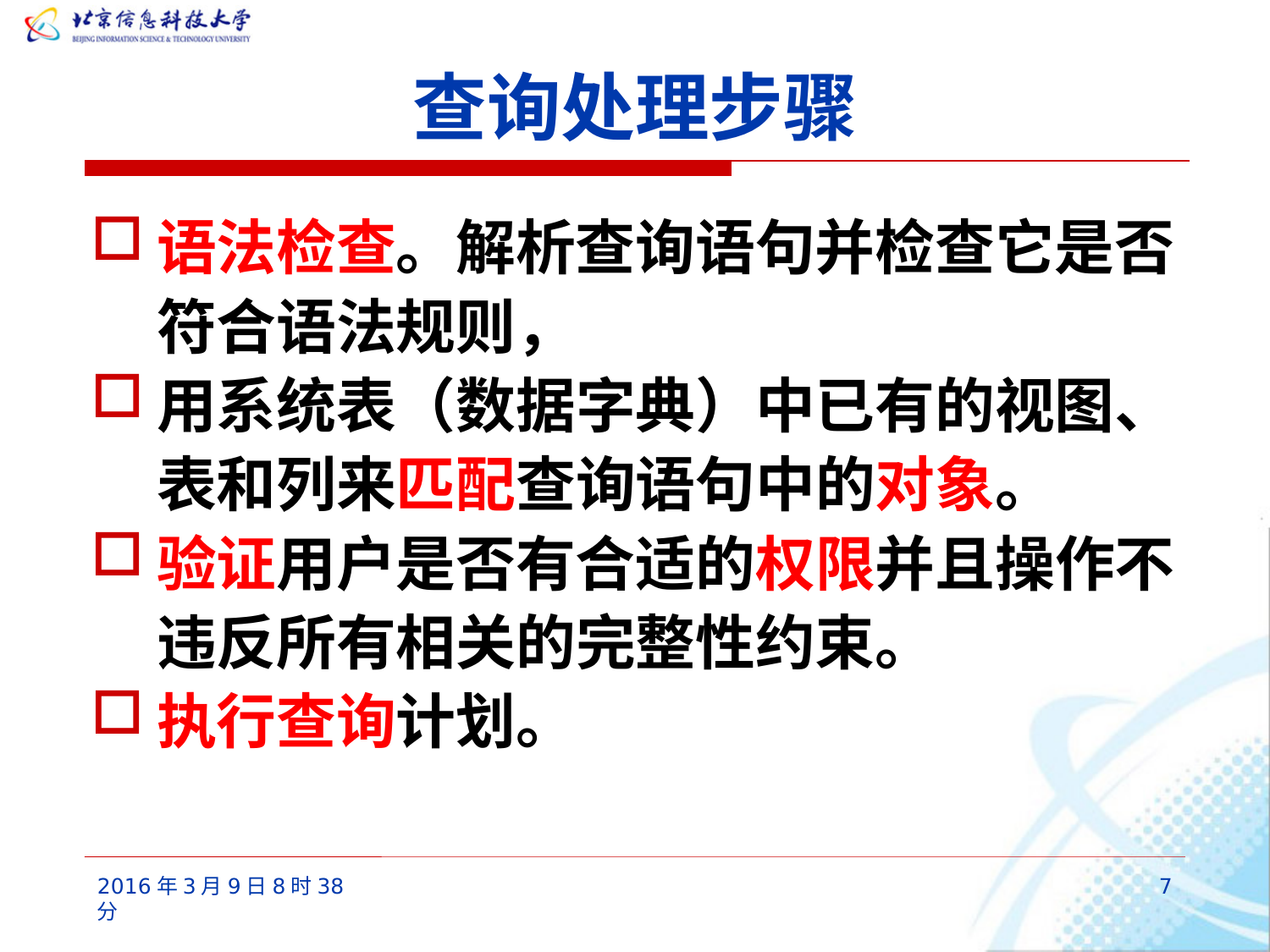

# 查询处理步骤
语法检查。解析查询语句并检查它是否符合语法规则，
用系统表（数据字典）中已有的视图、表和列来匹配查询语句中的对象。
验证用户是否有合适的权限并且操作不违反所有相关的完整性约束。
执行查询计划。
2016年3月9日8时38分
7